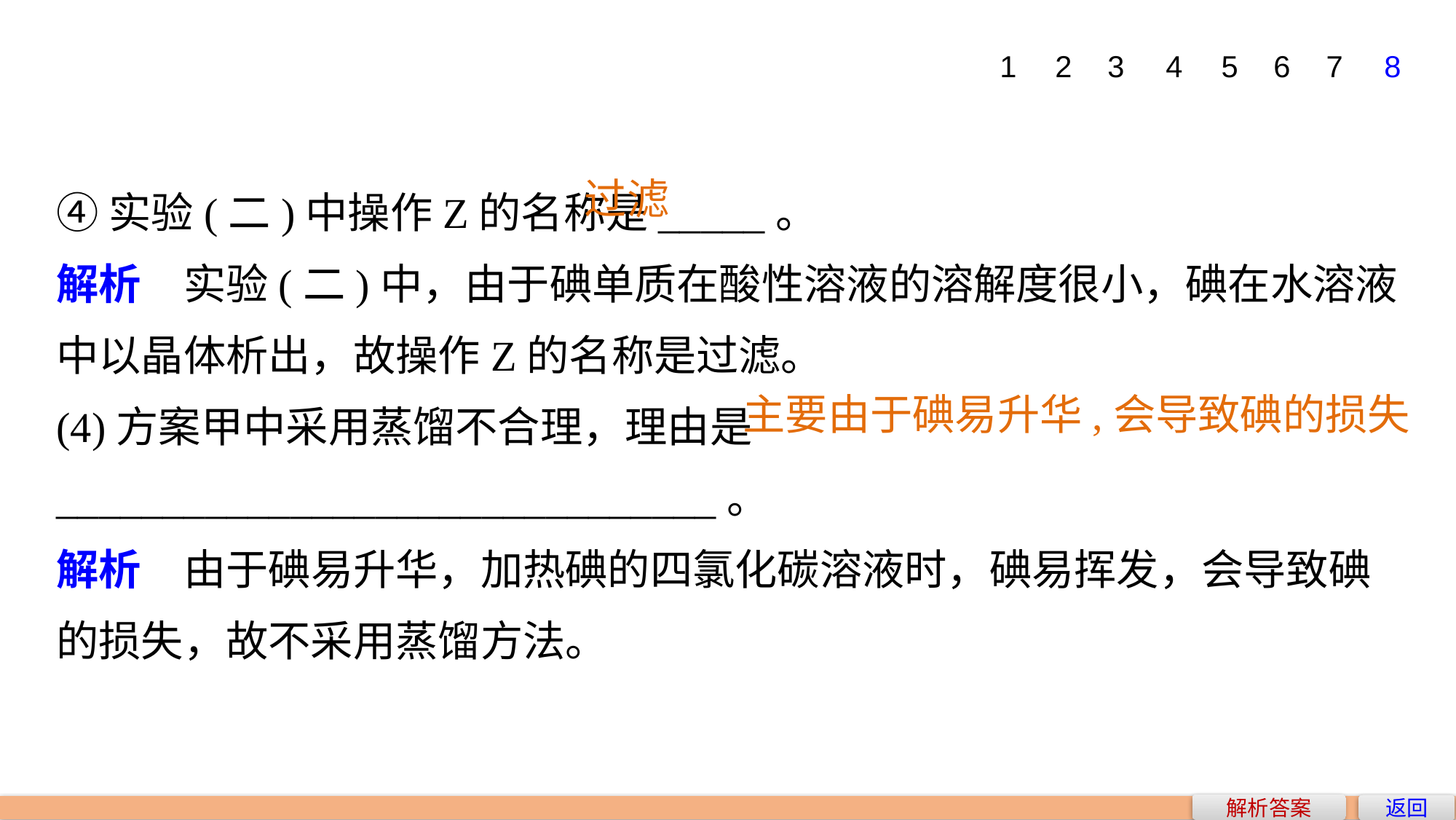

1
2
3
4
5
6
7
8
④实验(二)中操作Z的名称是_____。
解析　实验(二)中，由于碘单质在酸性溶液的溶解度很小，碘在水溶液中以晶体析出，故操作Z的名称是过滤。
(4)方案甲中采用蒸馏不合理，理由是_______________________________。
解析　由于碘易升华，加热碘的四氯化碳溶液时，碘易挥发，会导致碘的损失，故不采用蒸馏方法。
过滤
主要由于碘易升华,会导致碘的损失
解析答案
返回